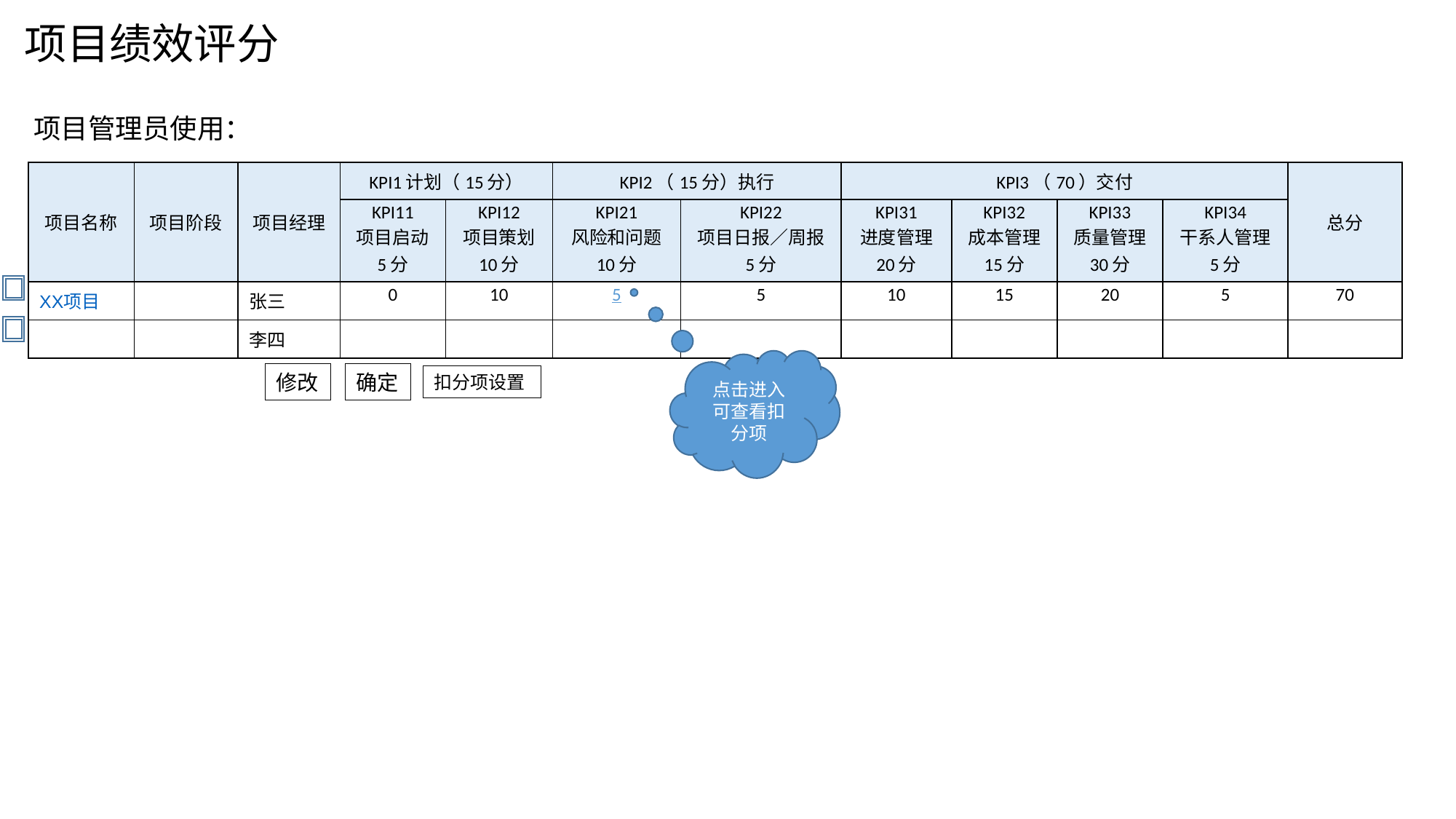

项目绩效评分
项目管理员使用：
| 项目名称 | 项目阶段 | 项目经理 | KPI1计划（15分） |  | KPI2（15分）执行 |  | KPI3（70）交付 |  |  |  | 总分 |
| --- | --- | --- | --- | --- | --- | --- | --- | --- | --- | --- | --- |
|  |  |  | KPI11 项目启动 5分 | KPI12 项目策划 10分 | KPI21 风险和问题 10分 | KPI22 项目日报／周报 5分 | KPI31 进度管理 20分 | KPI32 成本管理 15分 | KPI33 质量管理 30分 | KPI34 干系人管理 5分 |  |
| XX项目 |  | 张三 | 0 | 10 | 5 | 5 | 10 | 15 | 20 | 5 | 70 |
|  |  | 李四 |  |  |  |  |  |  |  |  |  |

点击进入可查看扣分项
修改
确定
扣分项设置